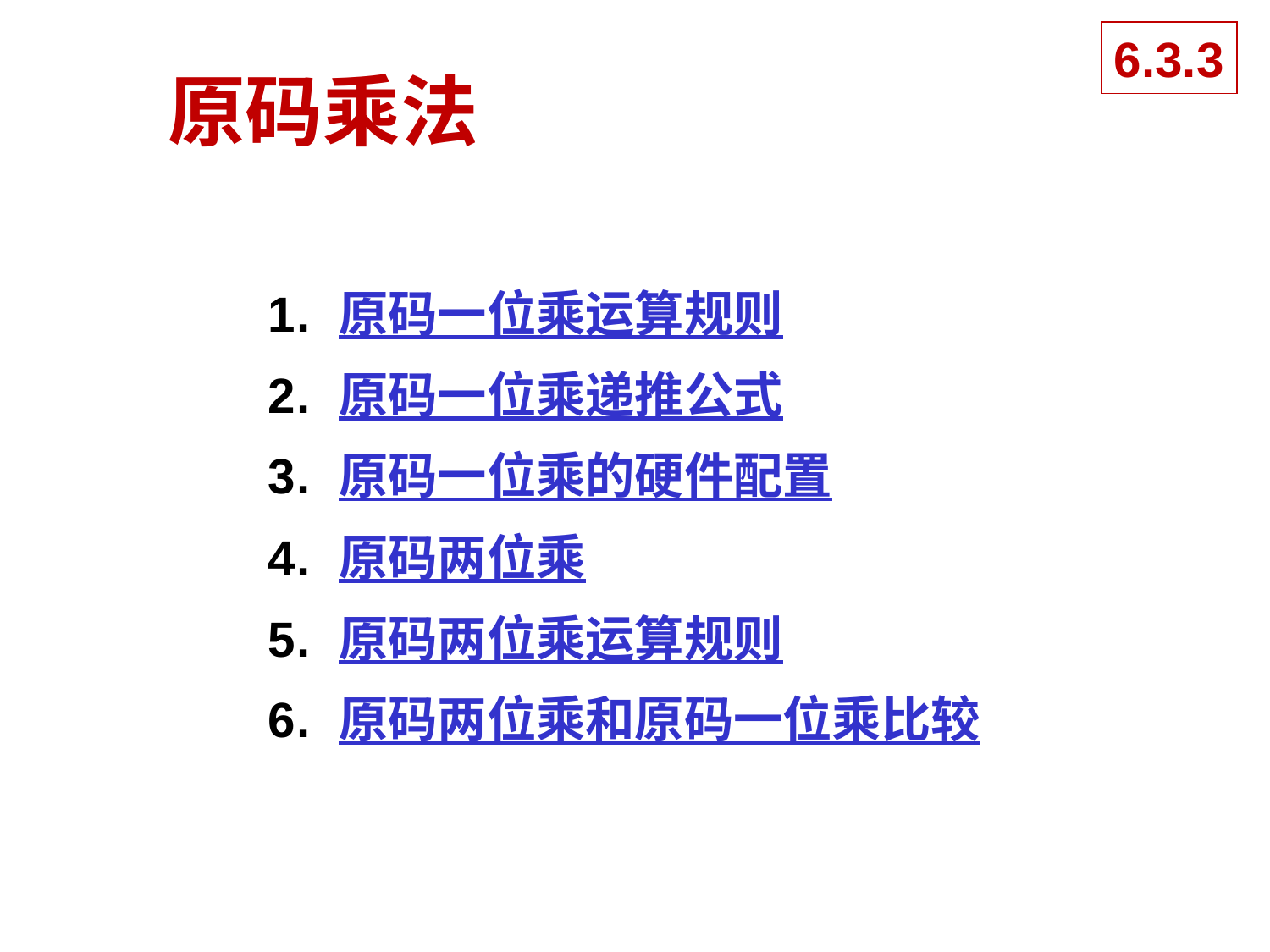

6.3.3
# 原码乘法
原码一位乘运算规则
原码一位乘递推公式
原码一位乘的硬件配置
原码两位乘
原码两位乘运算规则
原码两位乘和原码一位乘比较